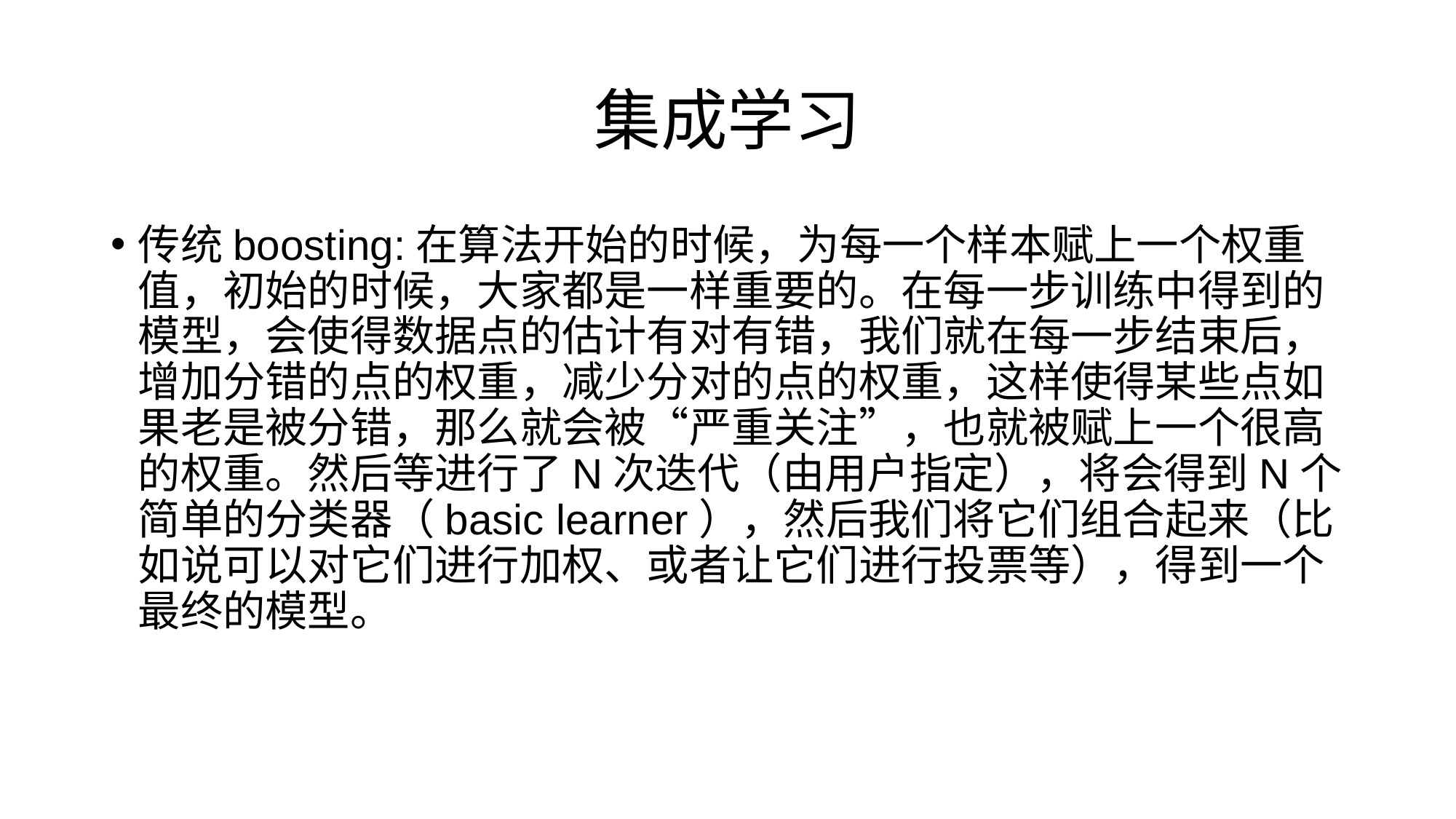

# 集成学习
传统boosting:在算法开始的时候，为每一个样本赋上一个权重值，初始的时候，大家都是一样重要的。在每一步训练中得到的模型，会使得数据点的估计有对有错，我们就在每一步结束后，增加分错的点的权重，减少分对的点的权重，这样使得某些点如果老是被分错，那么就会被“严重关注”，也就被赋上一个很高的权重。然后等进行了N次迭代（由用户指定），将会得到N个简单的分类器（basic learner），然后我们将它们组合起来（比如说可以对它们进行加权、或者让它们进行投票等），得到一个最终的模型。